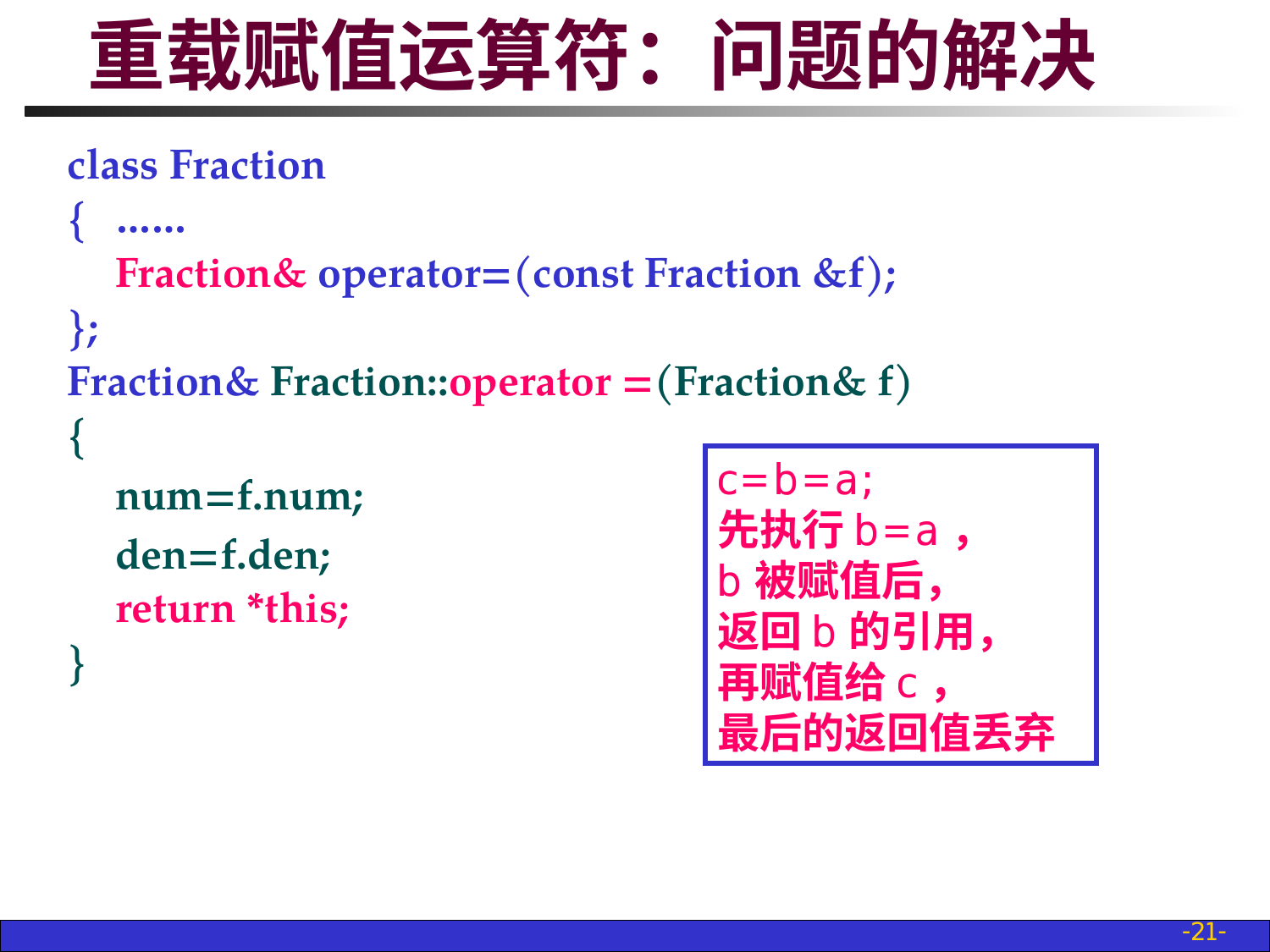

# 重载赋值运算符：问题的解决
class Fraction
{	……
	Fraction& operator=(const Fraction &f);
};
Fraction& Fraction::operator =(Fraction& f)
{
	num=f.num;
	den=f.den;
	return *this;
}
c=b=a;
先执行b=a，
b被赋值后，
返回b的引用，
再赋值给c，
最后的返回值丢弃
-21-